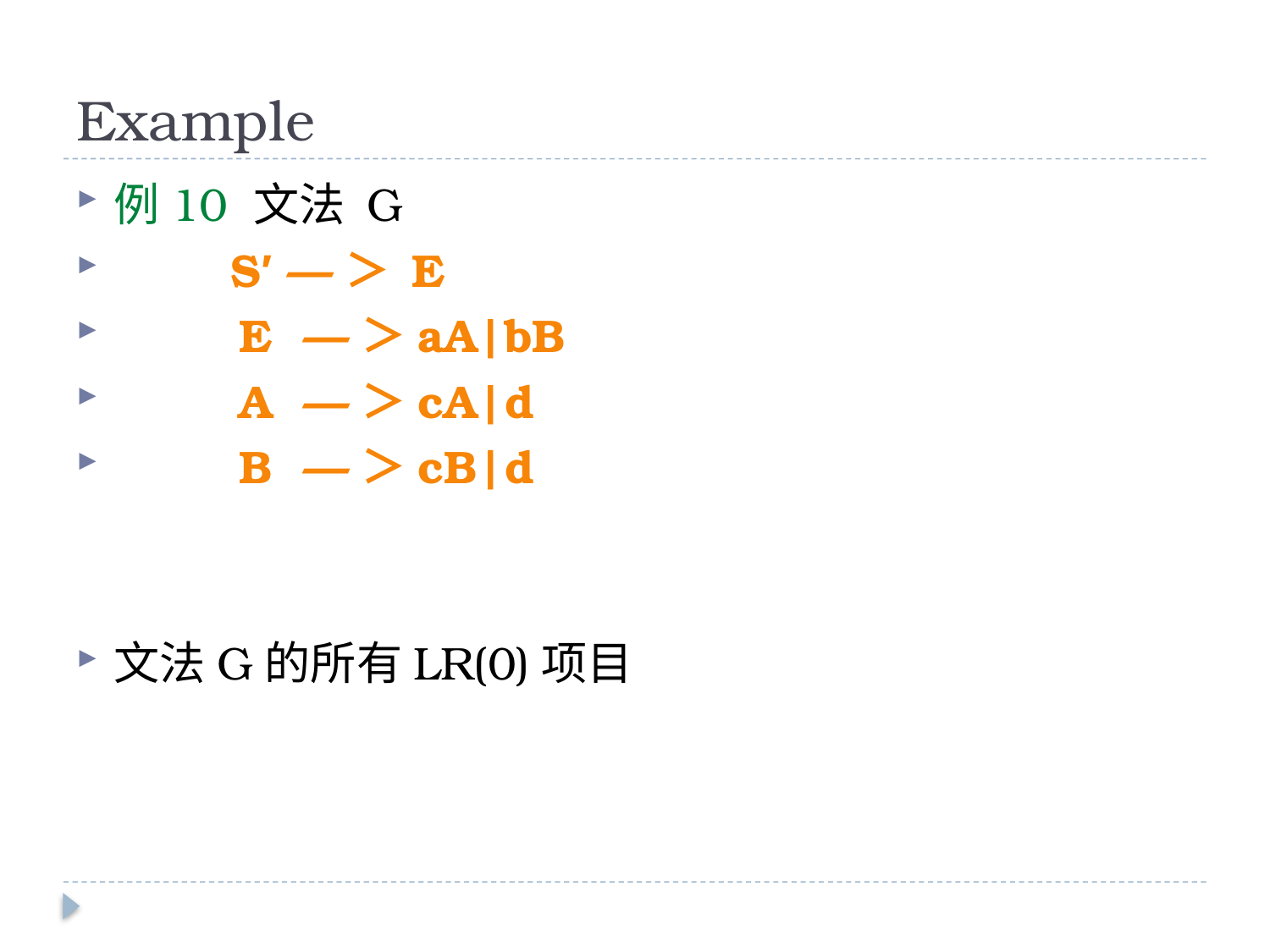

# Example
例10 文法 G
        S′ —＞ E
        E  —＞aA|bB
        A  —＞cA|d
        B  —＞cB|d

文法G的所有LR(0)项目

20